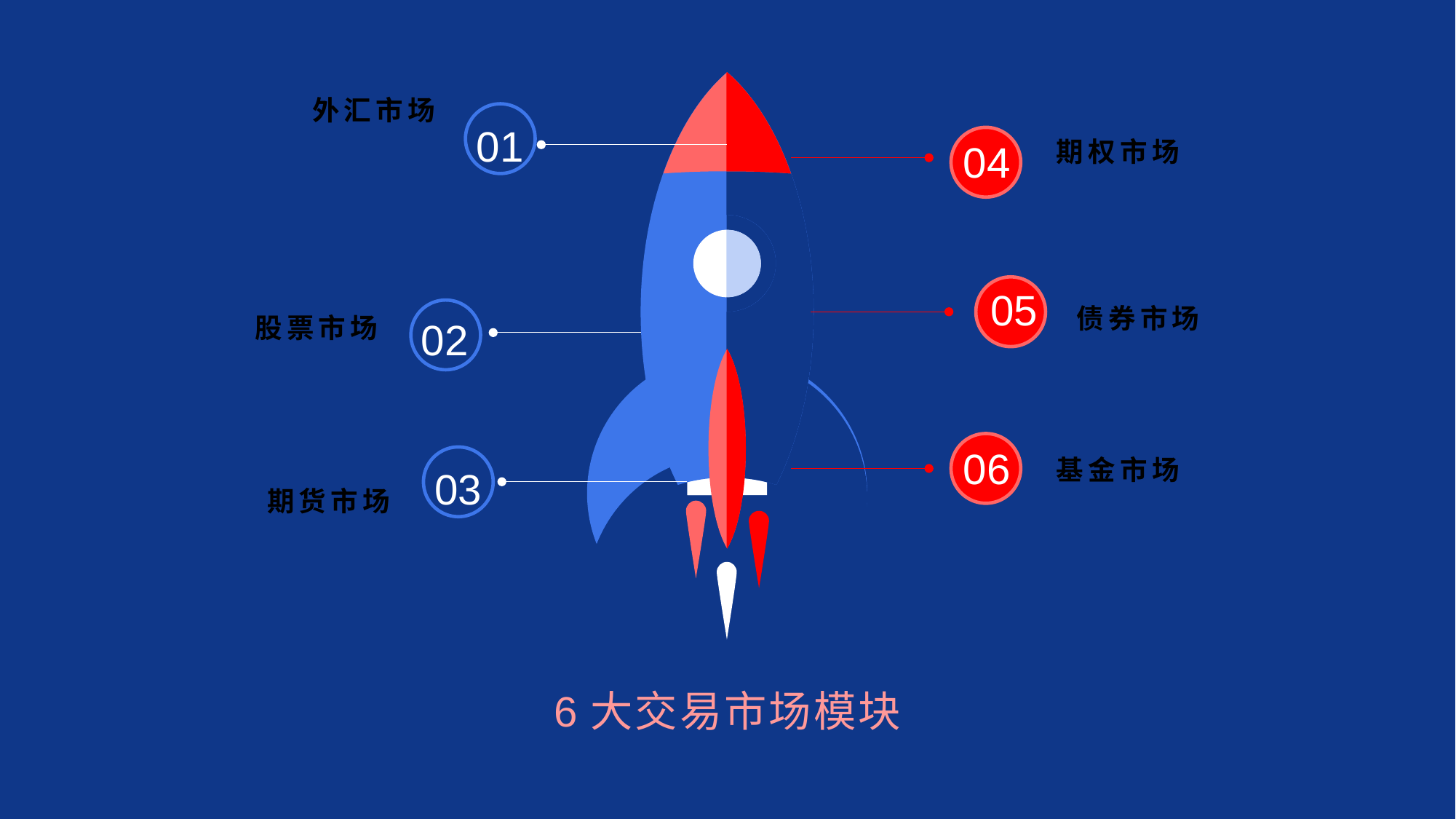

外汇市场

01
期权市场
04

05

债券市场
股票市场
02

06

基金市场

03
期货市场

6大交易市场模块